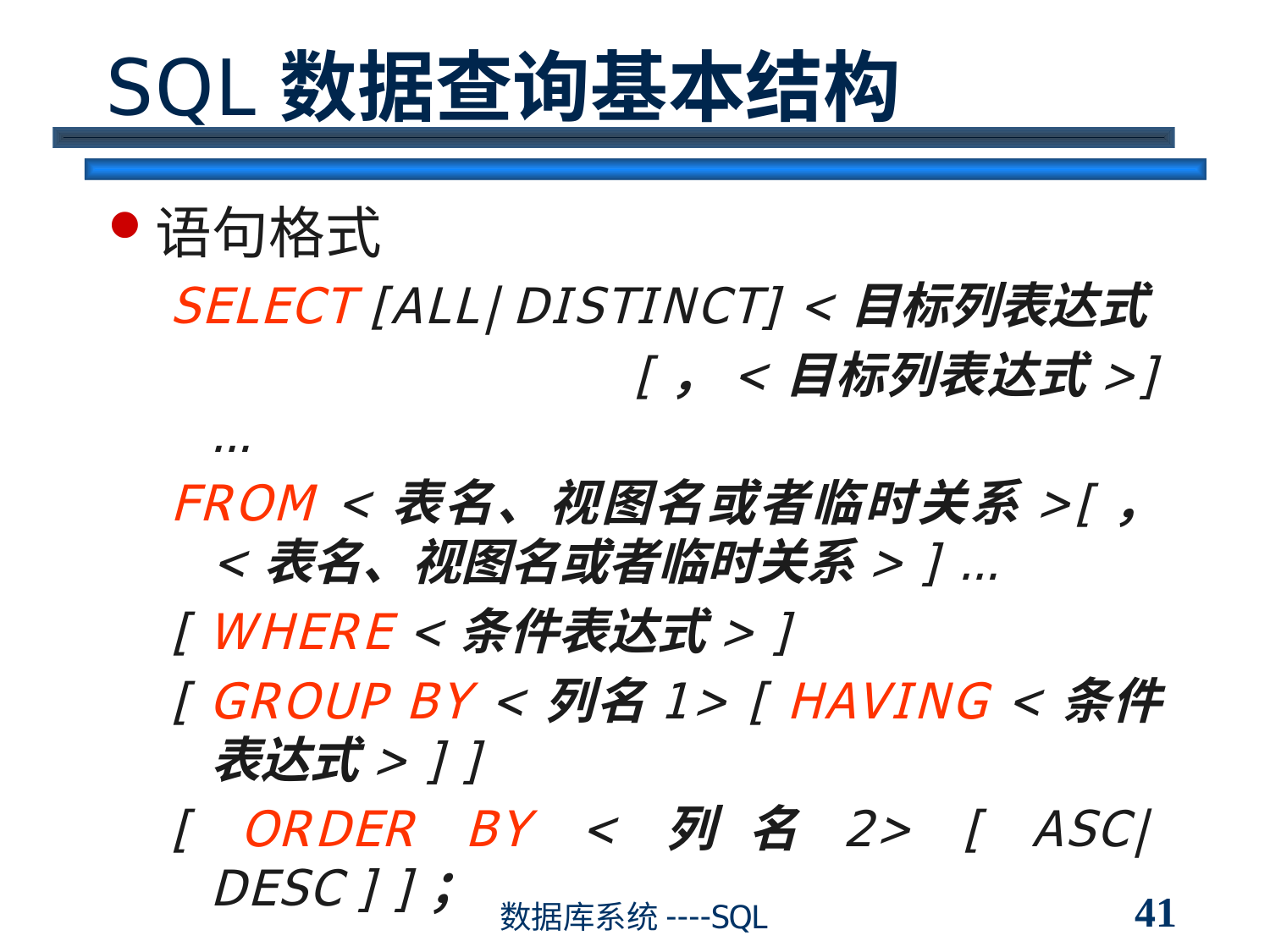

# SQL数据查询基本结构
语句格式
SELECT [ALL|DISTINCT] <目标列表达式
                              [，<目标列表达式>] …
FROM <表名、视图名或者临时关系>[， <表名、视图名或者临时关系> ] …
[ WHERE <条件表达式> ]
[ GROUP BY <列名1> [ HAVING <条件表达式> ] ]
[ ORDER BY <列名2> [ ASC|DESC ] ]；
41
数据库系统----SQL